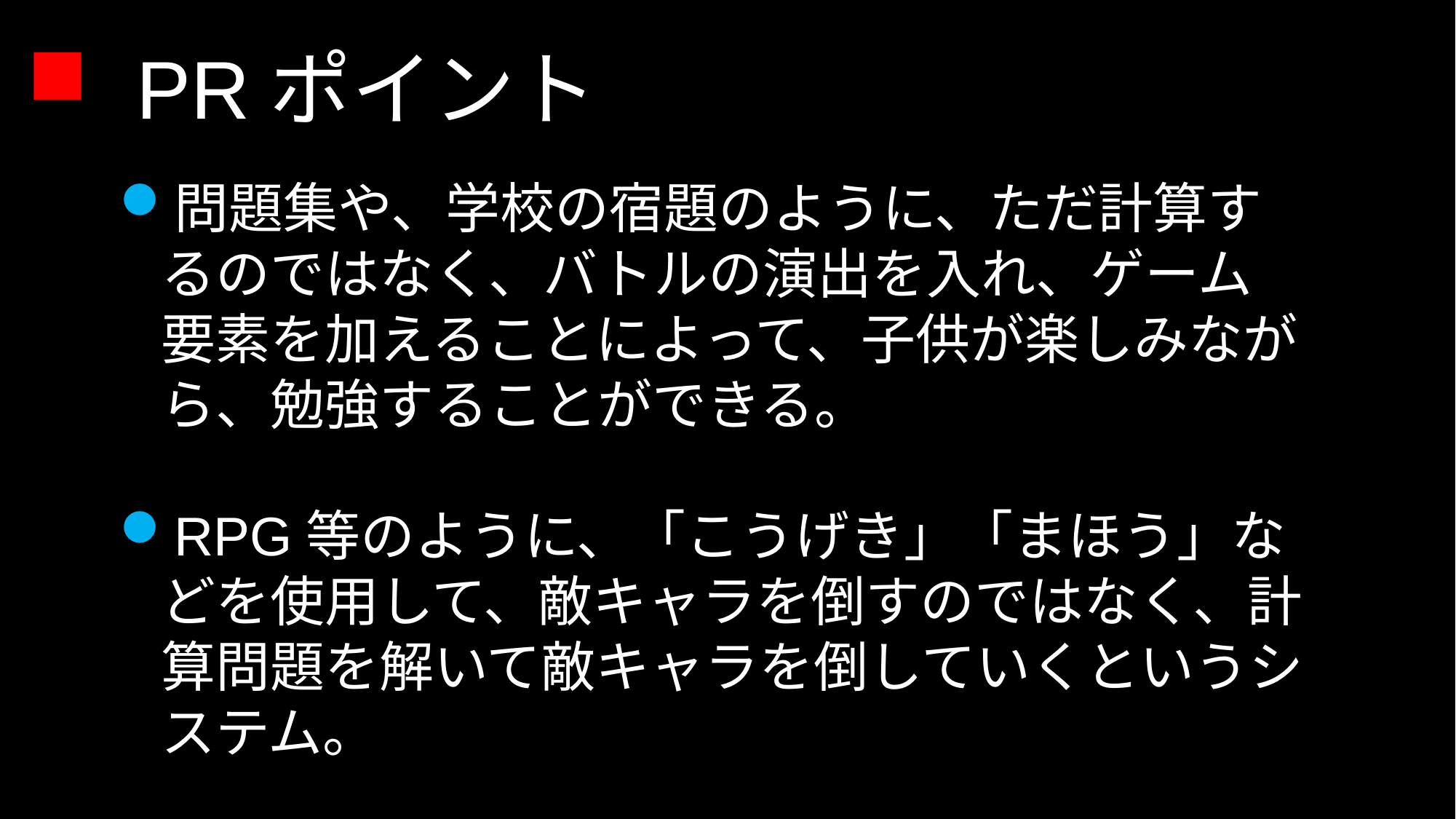

PRポイント
問題集や、学校の宿題のように、ただ計算するのではなく、バトルの演出を入れ、ゲーム要素を加えることによって、子供が楽しみながら、勉強することができる。

RPG等のように、「こうげき」「まほう」などを使用して、敵キャラを倒すのではなく、計算問題を解いて敵キャラを倒していくというシステム。